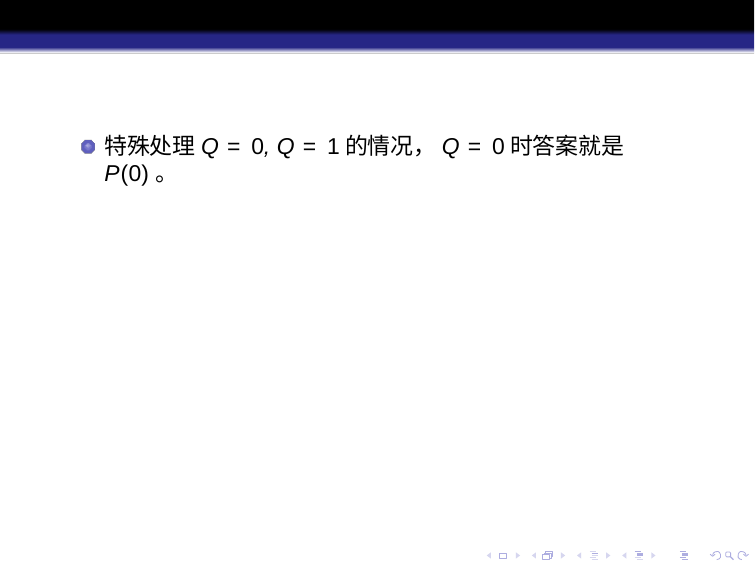

特殊处理Q = 0, Q = 1的情况，Q = 0时答案就是P(0)。